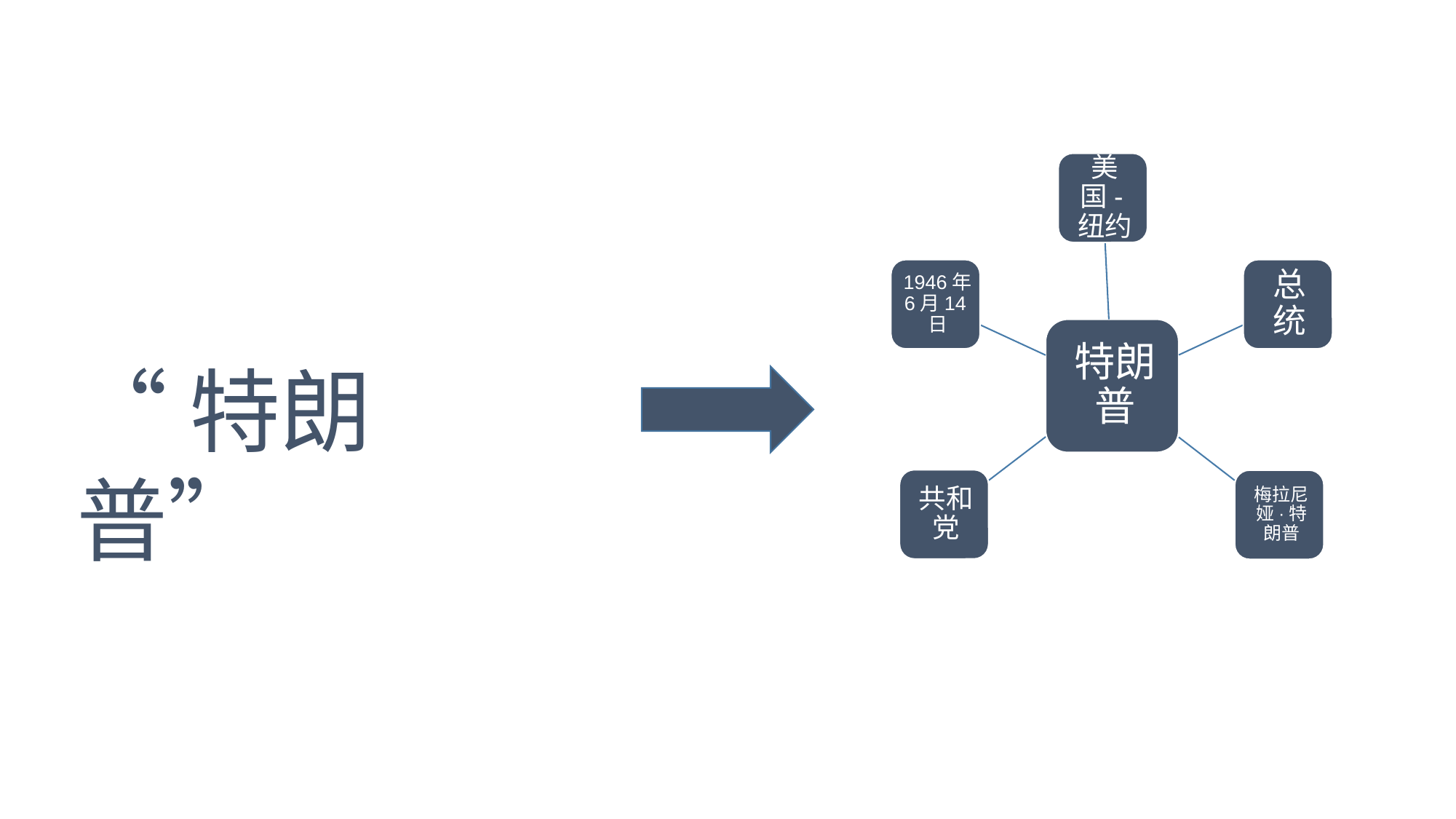

特朗普
美国-纽约
总统
梅拉尼娅·特朗普
共和党
1946年6月14日
“特朗普”